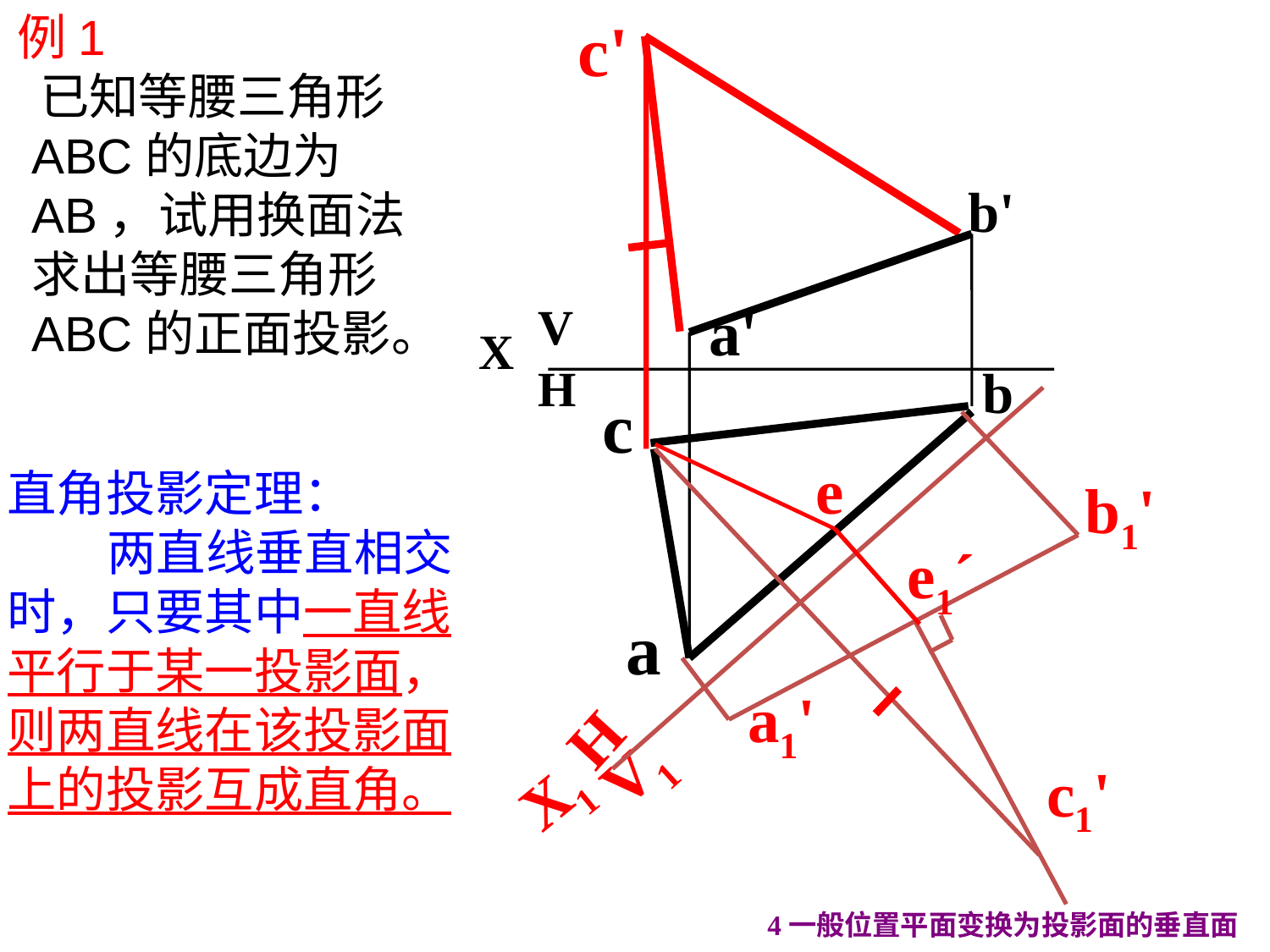

例1
 已知等腰三角形ABC的底边为AB，试用换面法求出等腰三角形ABC的正面投影。
b'

a'
V
X

H
b

c

a

c'

b1'

a1'
H
V1
X1

e

c1'
直角投影定理：
        两直线垂直相交时，只要其中一直线平行于某一投影面，则两直线在该投影面上的投影互成直角。

e1´

4一般位置平面变换为投影面的垂直面